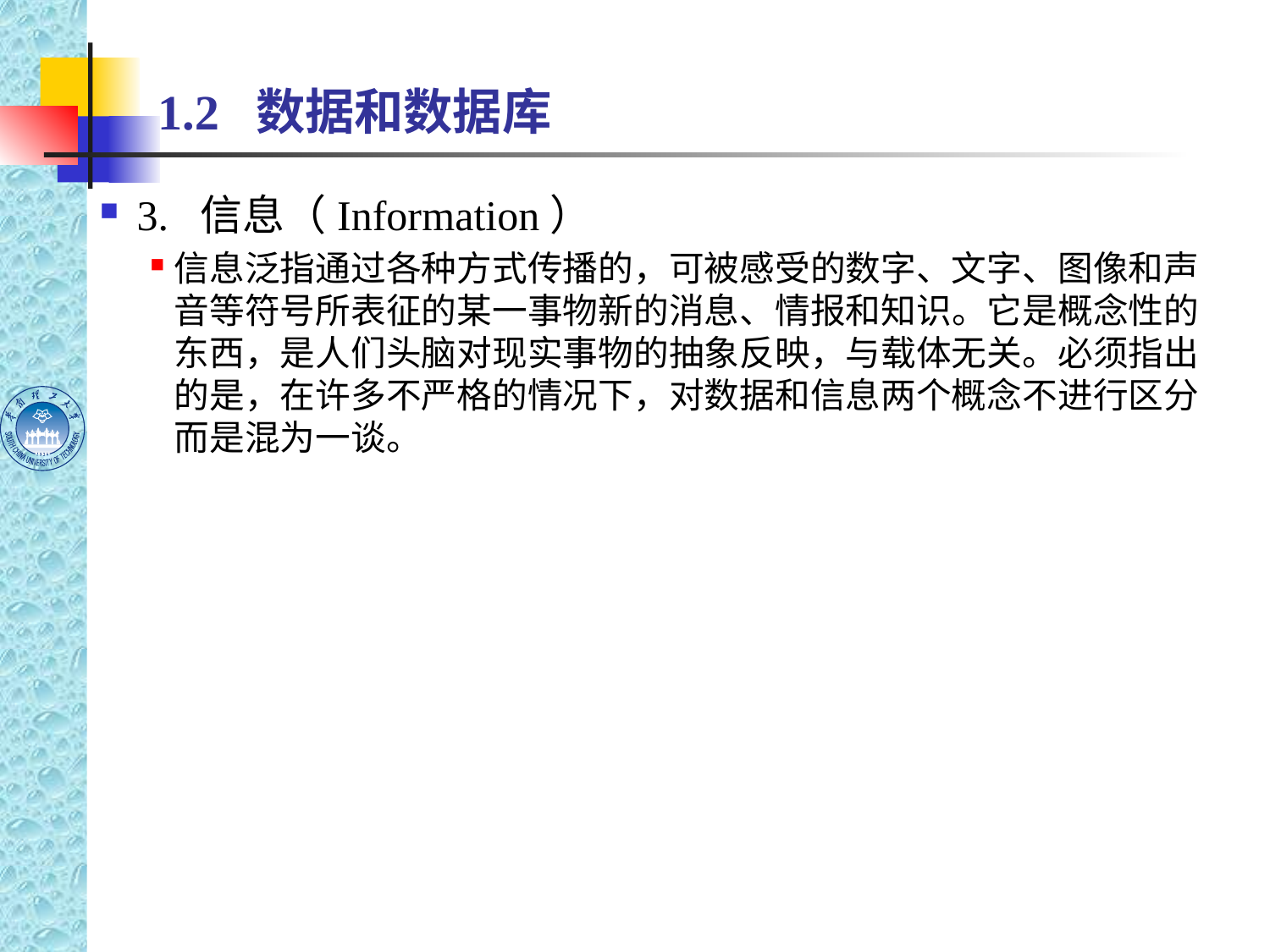

# 1.2  数据和数据库
3.  信息（Information）
信息泛指通过各种方式传播的，可被感受的数字、文字、图像和声音等符号所表征的某一事物新的消息、情报和知识。它是概念性的东西，是人们头脑对现实事物的抽象反映，与载体无关。必须指出的是，在许多不严格的情况下，对数据和信息两个概念不进行区分而是混为一谈。